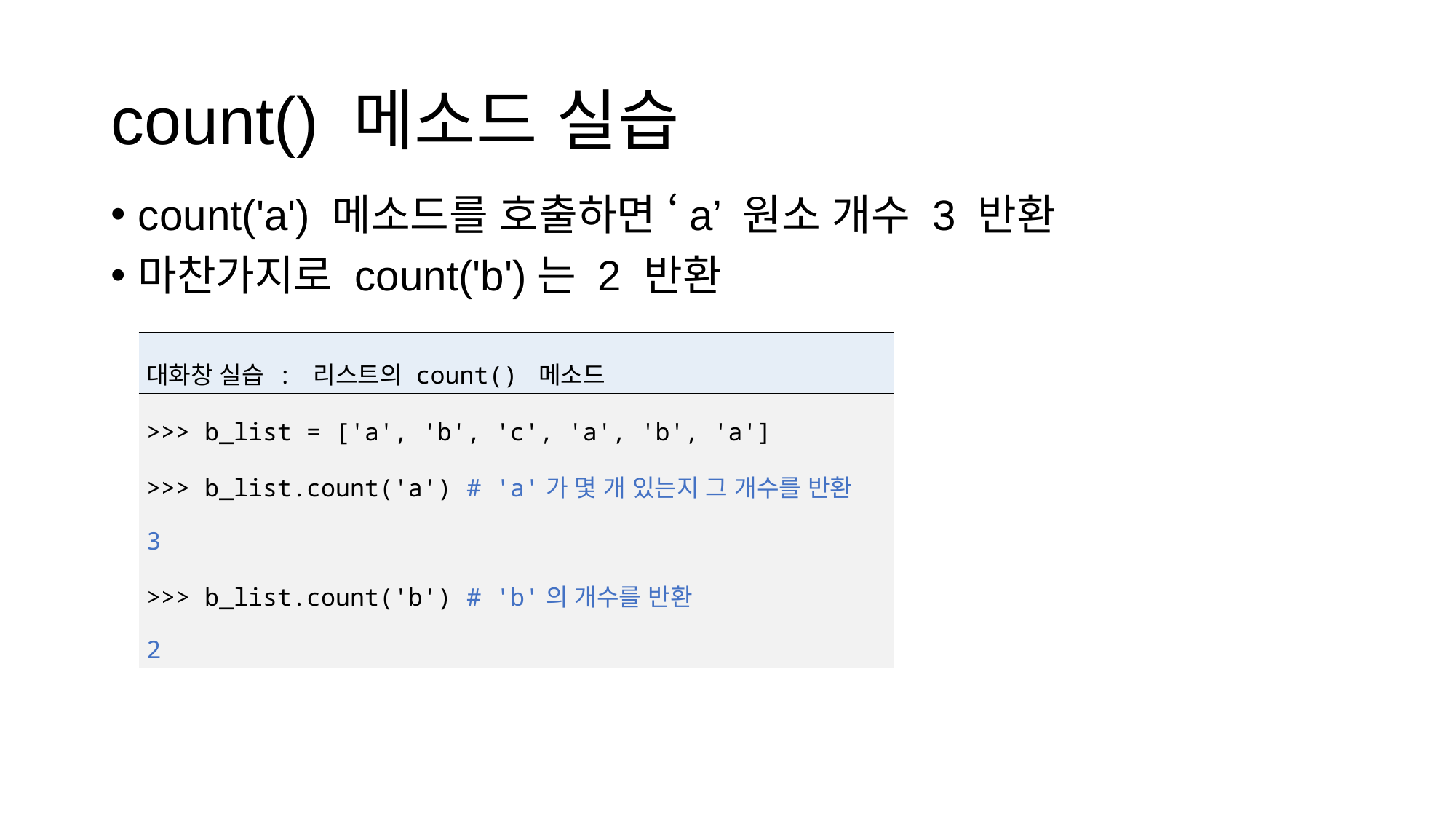

# count() 메소드 실습
count('a') 메소드를 호출하면 ‘a’ 원소 개수 3 반환
마찬가지로 count('b')는 2 반환
| 대화창 실습 : 리스트의 count() 메소드 |
| --- |
| >>> b\_list = ['a', 'b', 'c', 'a', 'b', 'a'] >>> b\_list.count('a') # 'a'가 몇 개 있는지 그 개수를 반환 3 >>> b\_list.count('b') # 'b'의 개수를 반환 2 |